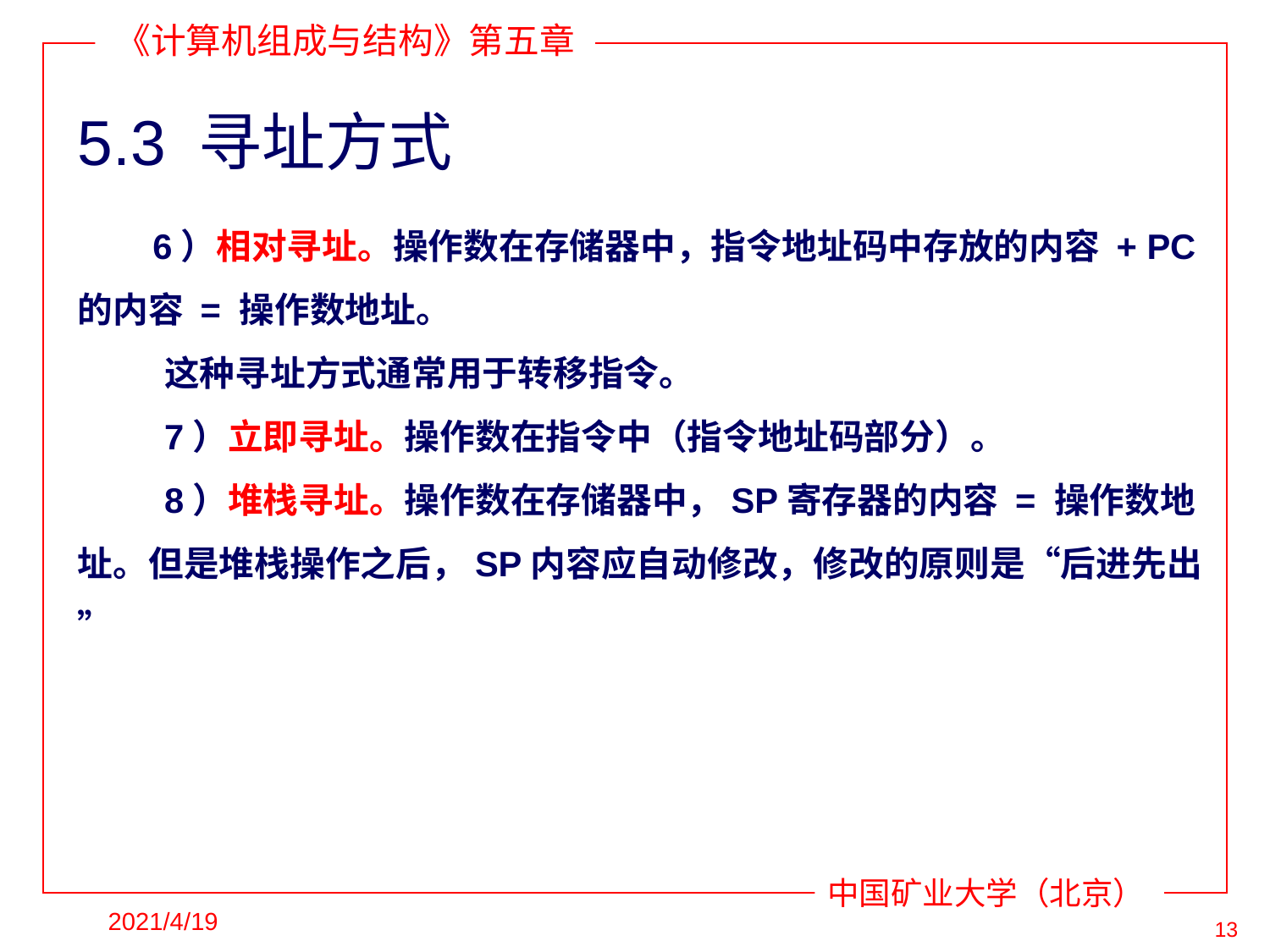

# 5.3 寻址方式
6）相对寻址。操作数在存储器中，指令地址码中存放的内容 + PC的内容 = 操作数地址。
这种寻址方式通常用于转移指令。
7）立即寻址。操作数在指令中（指令地址码部分）。
8）堆栈寻址。操作数在存储器中，SP寄存器的内容 = 操作数地址。但是堆栈操作之后，SP内容应自动修改，修改的原则是“后进先出 ”
2021/4/19